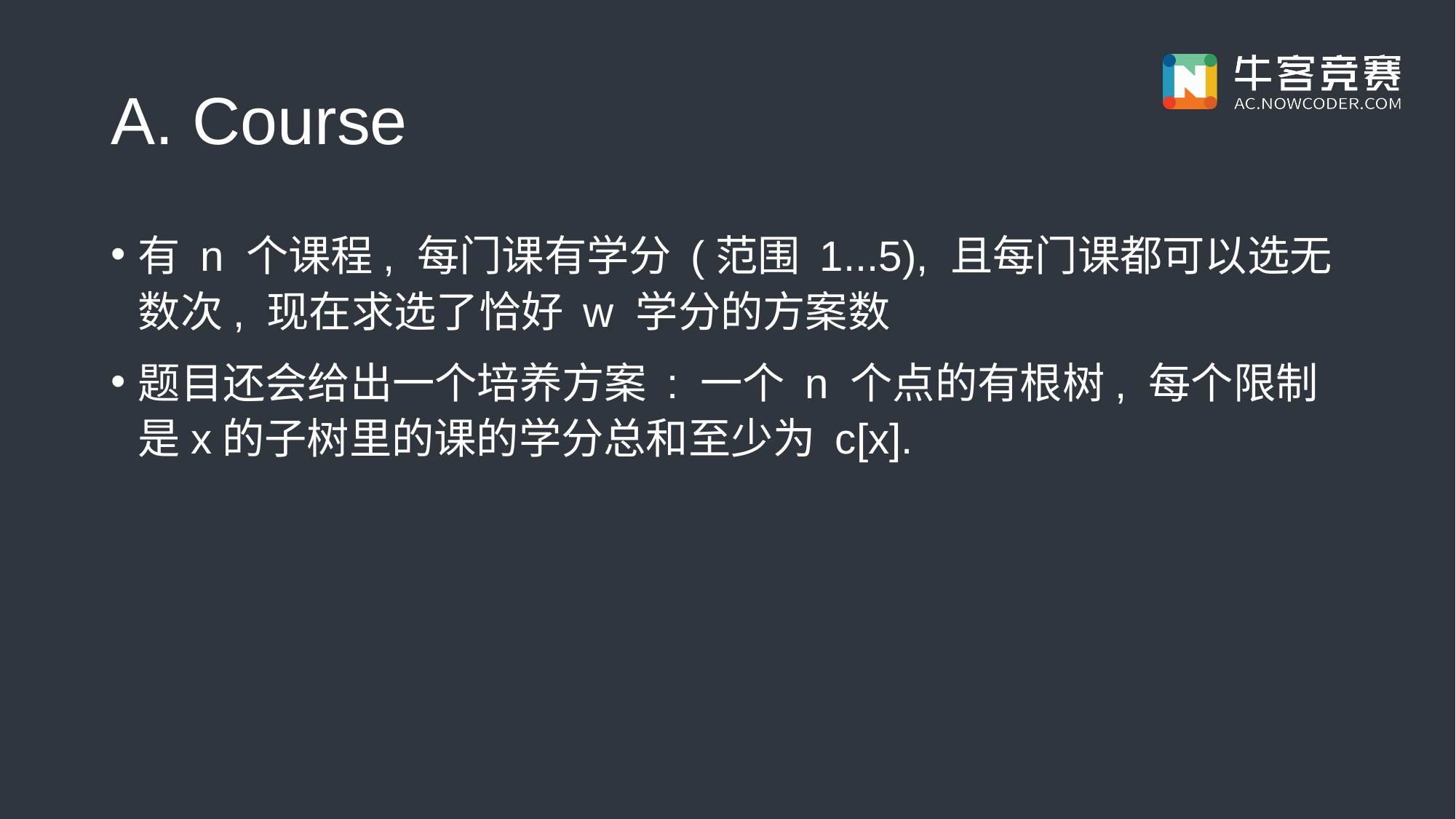

# A. Course
有 n 个课程, 每门课有学分 (范围 1...5), 且每门课都可以选无数次, 现在求选了恰好 w 学分的方案数
题目还会给出一个培养方案 : 一个 n 个点的有根树, 每个限制是x的子树里的课的学分总和至少为 c[x].